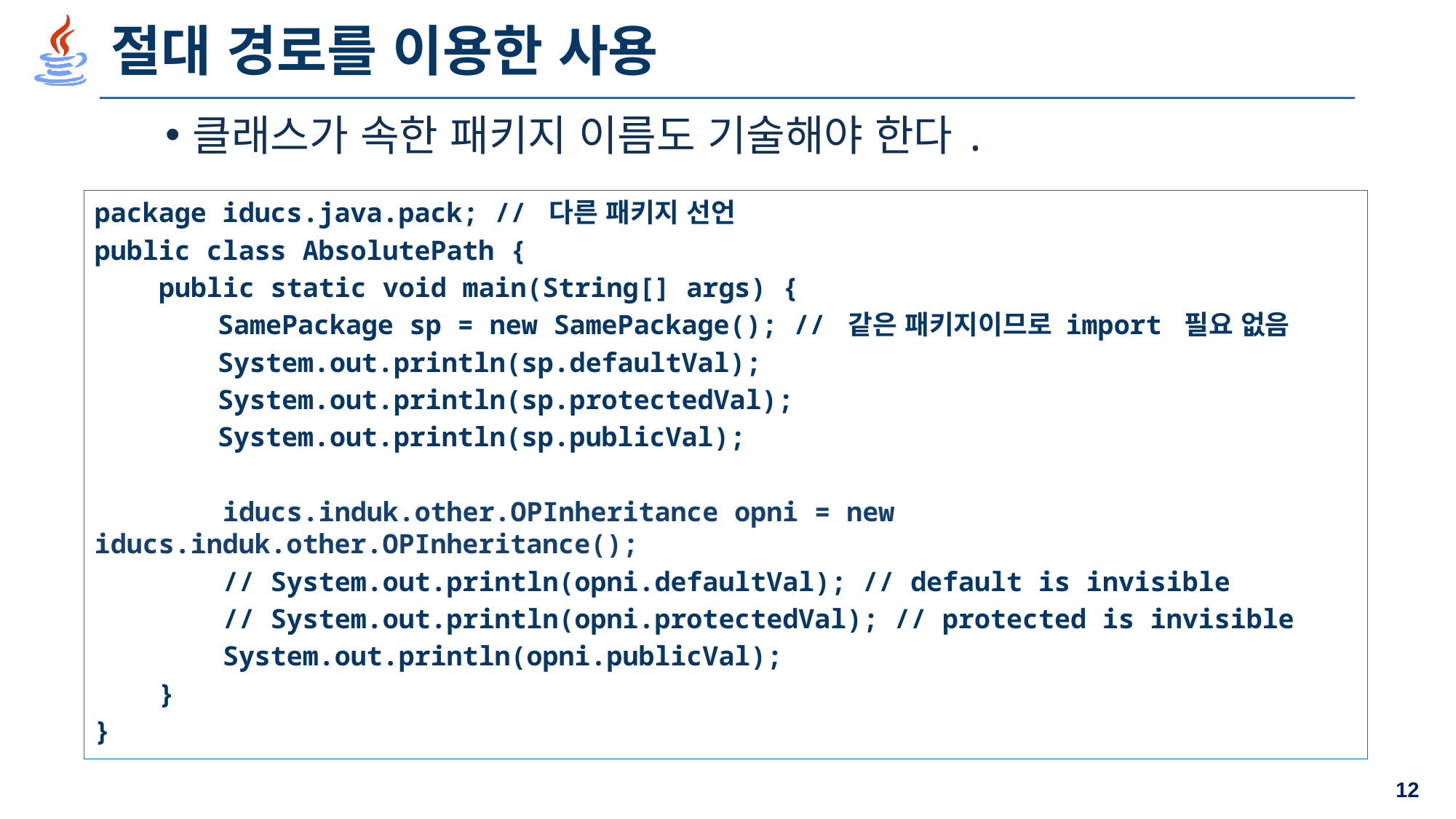

# 절대 경로를 이용한 사용
클래스가 속한 패키지 이름도 기술해야 한다.

package iducs.java.pack; // 다른 패키지 선언
public class AbsolutePath {
    public static void main(String[] args) {
		 SamePackage sp = new SamePackage(); // 같은 패키지이므로 import 필요 없음
		 System.out.println(sp.defaultVal);
		 System.out.println(sp.protectedVal);
		 System.out.println(sp.publicVal);

        iducs.induk.other.OPInheritance opni = new iducs.induk.other.OPInheritance();
        // System.out.println(opni.defaultVal); // default is invisible
        // System.out.println(opni.protectedVal); // protected is invisible
        System.out.println(opni.publicVal);
    }
}

12